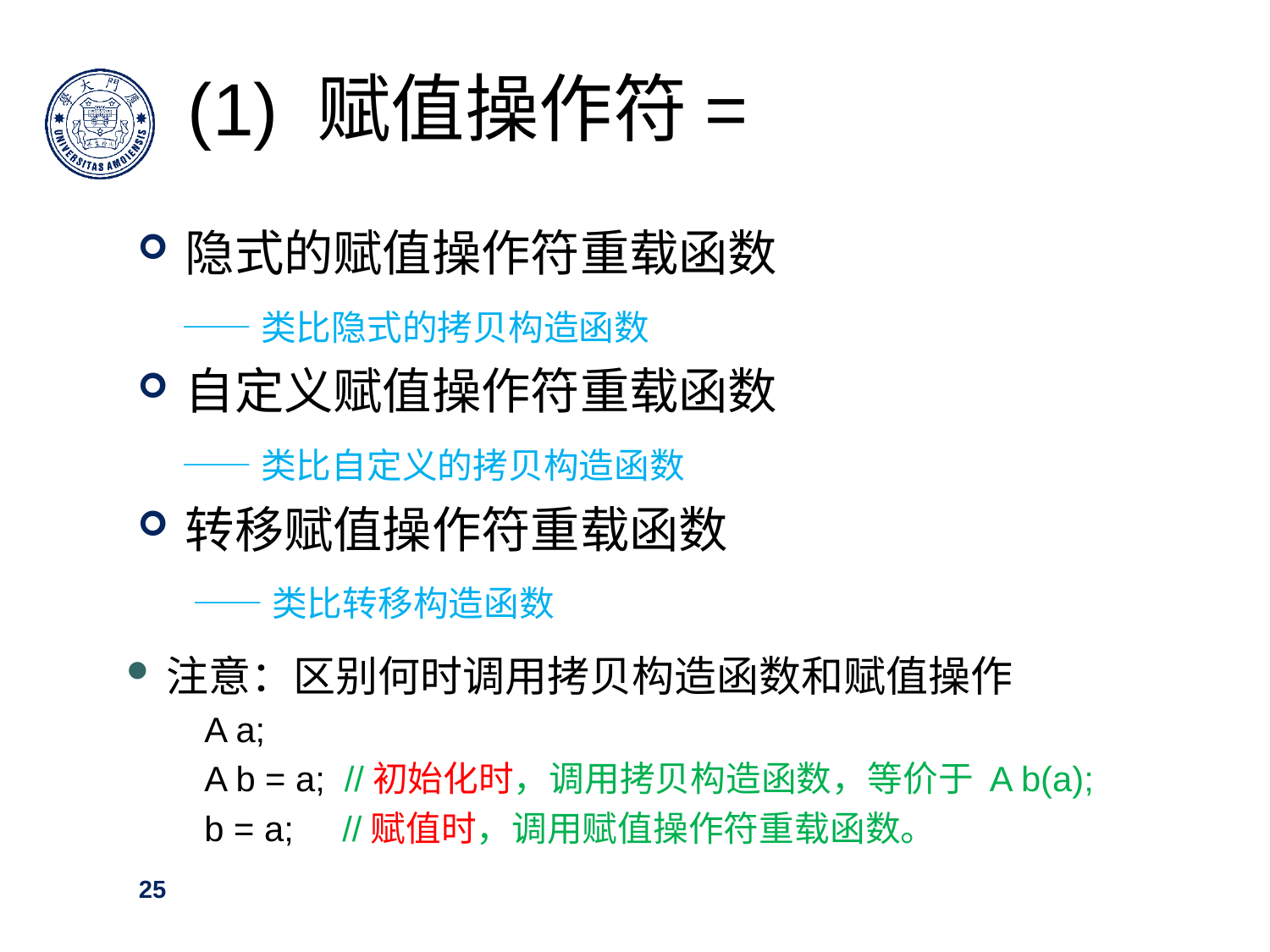

(1) 赋值操作符=
隐式的赋值操作符重载函数
    ——类比隐式的拷贝构造函数
自定义赋值操作符重载函数
    ——类比自定义的拷贝构造函数
转移赋值操作符重载函数
     ——类比转移构造函数
注意：区别何时调用拷贝构造函数和赋值操作
        A a;
        A b = a;  //初始化时，调用拷贝构造函数，等价于 A b(a);
        b = a;     //赋值时，调用赋值操作符重载函数。
25